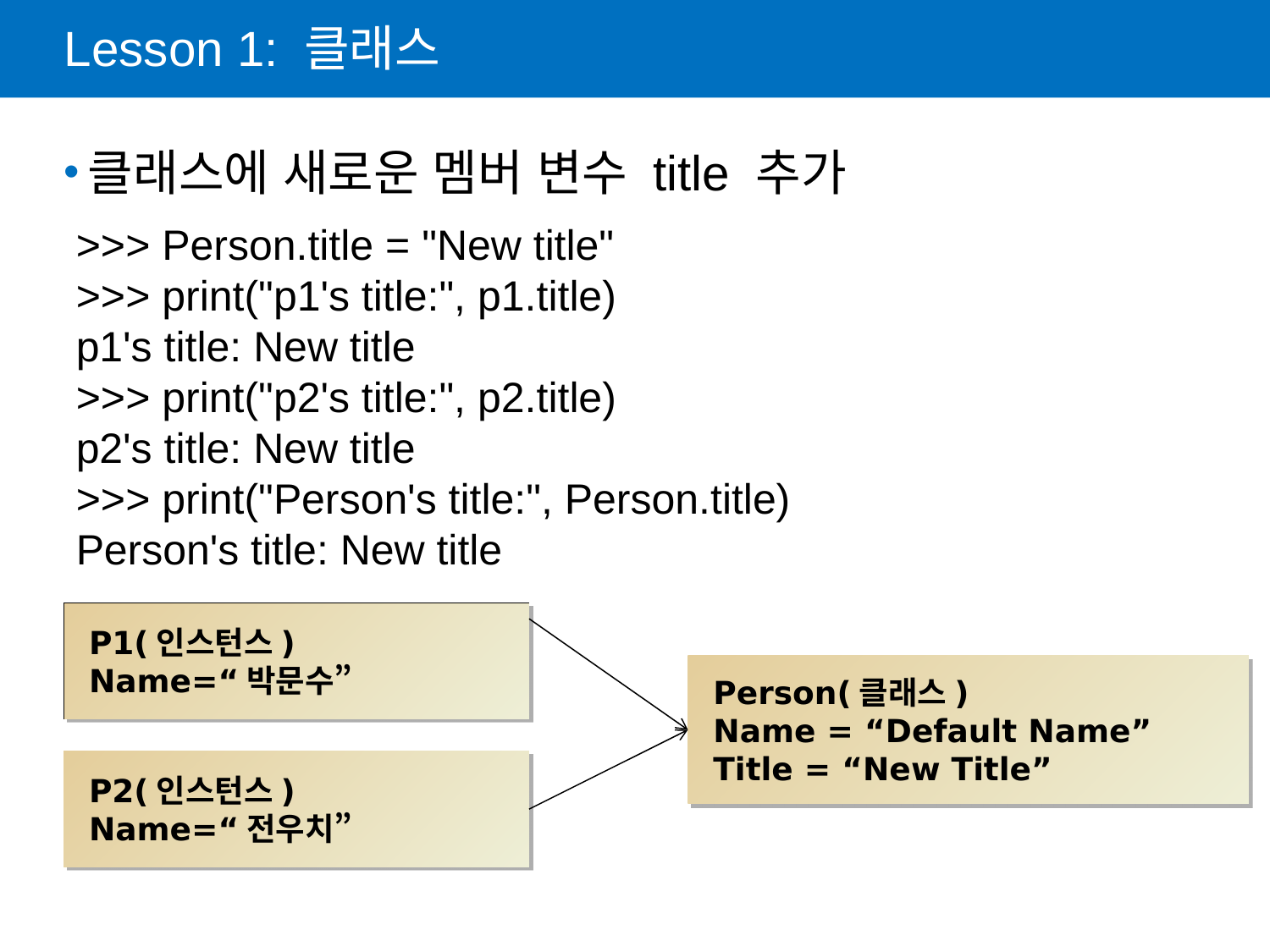

# Lesson 1: 클래스
클래스에 새로운 멤버 변수 title 추가
>>> Person.title = "New title"
>>> print("p1's title:", p1.title)
p1's title: New title
>>> print("p2's title:", p2.title)
p2's title: New title
>>> print("Person's title:", Person.title)
Person's title: New title
P1(인스턴스)
Name=“박문수”
Person(클래스)
Name = “Default Name”
Title = “New Title”
P2(인스턴스)
Name=“전우치”